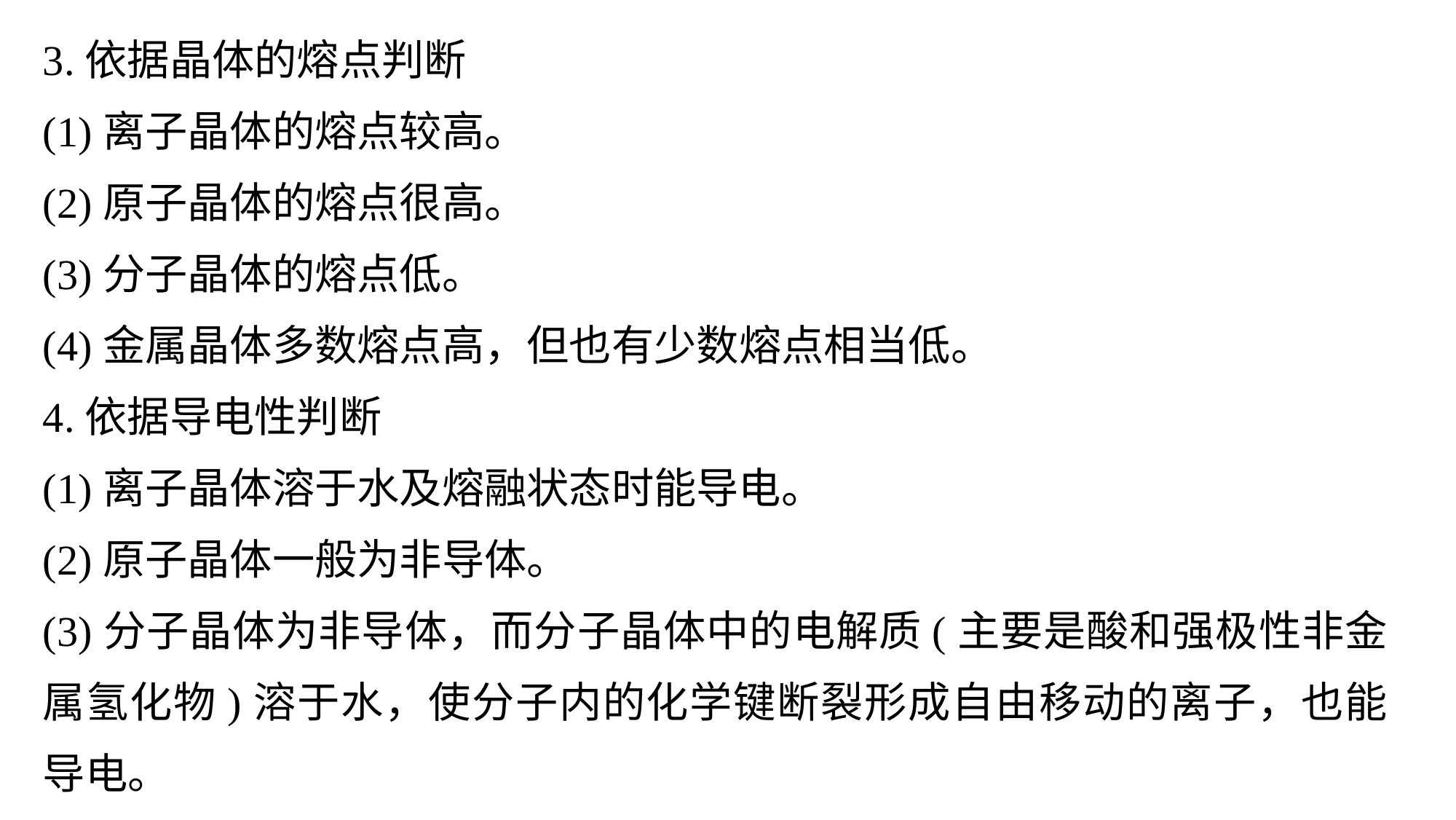

3.依据晶体的熔点判断
(1)离子晶体的熔点较高。
(2)原子晶体的熔点很高。
(3)分子晶体的熔点低。
(4)金属晶体多数熔点高，但也有少数熔点相当低。
4.依据导电性判断
(1)离子晶体溶于水及熔融状态时能导电。
(2)原子晶体一般为非导体。
(3)分子晶体为非导体，而分子晶体中的电解质(主要是酸和强极性非金属氢化物)溶于水，使分子内的化学键断裂形成自由移动的离子，也能导电。
(4)金属晶体是电的良导体。